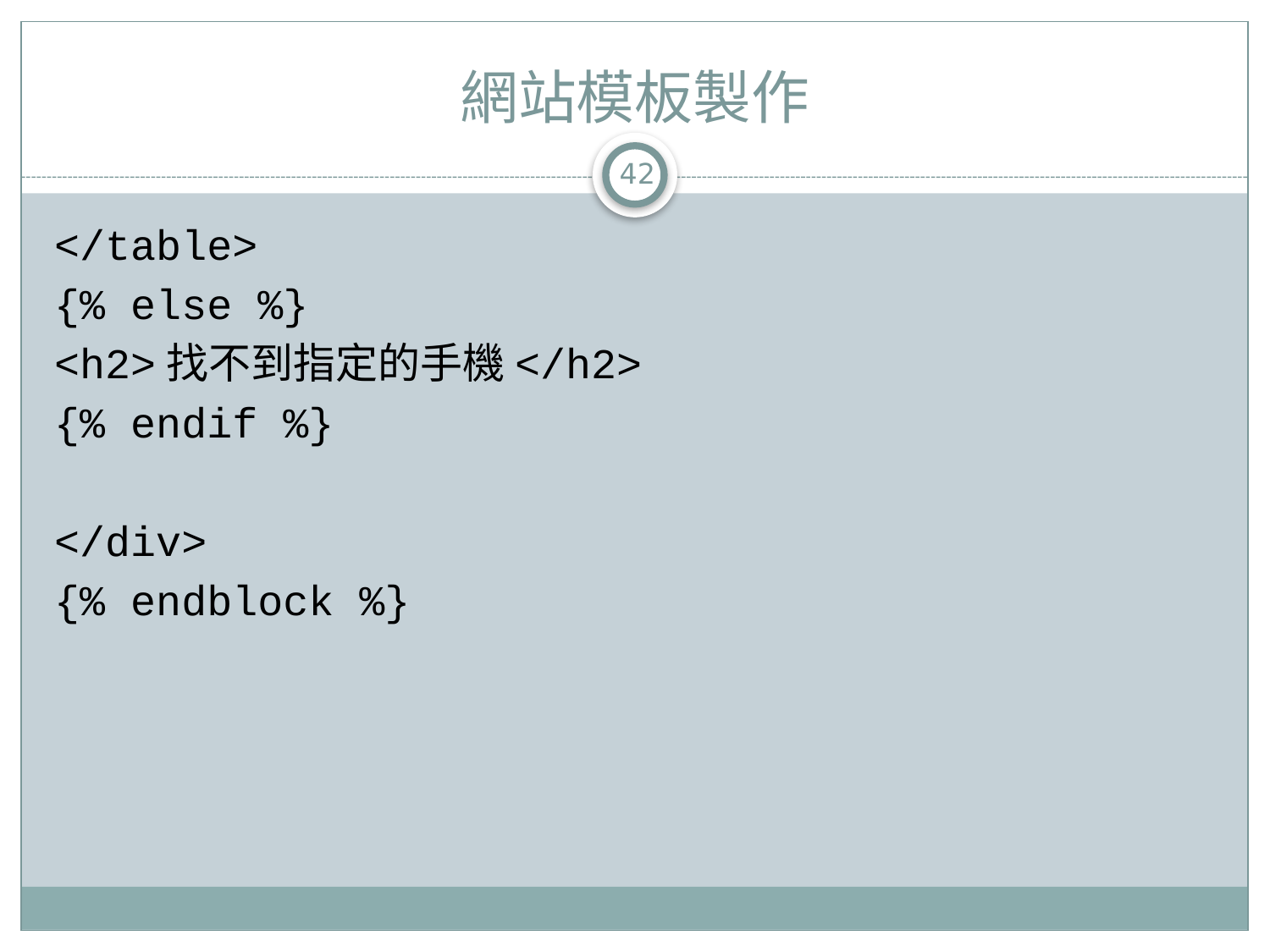

# 網站模板製作
42
</table>
{% else %}
<h2>找不到指定的手機</h2>
{% endif %}

</div>
{% endblock %}